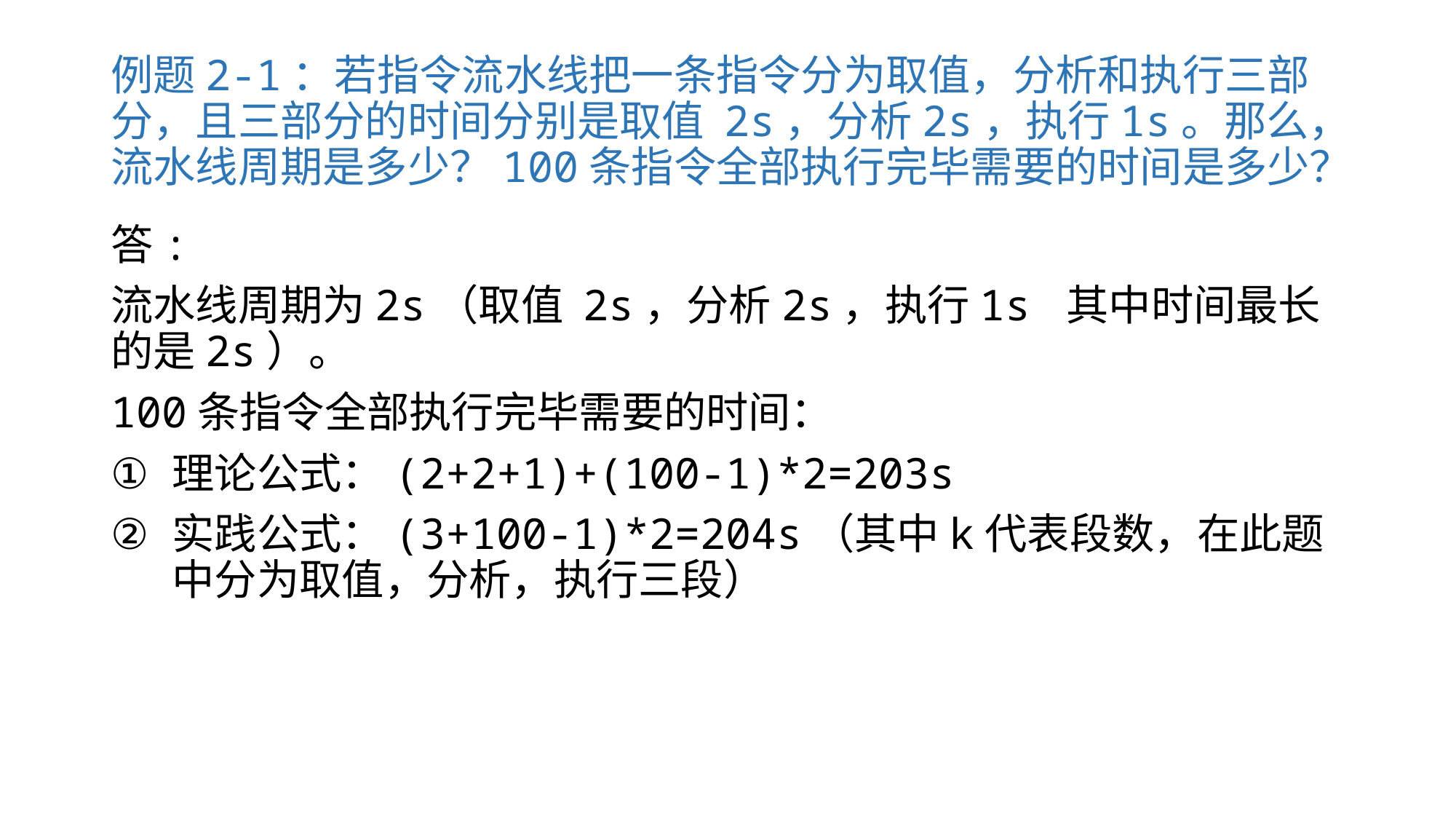

# 例题2-1：若指令流水线把一条指令分为取值，分析和执行三部分，且三部分的时间分别是取值 2s，分析2s，执行1s。那么，流水线周期是多少？100条指令全部执行完毕需要的时间是多少？
答:
流水线周期为2s（取值 2s，分析2s，执行1s 其中时间最长的是2s）。
100条指令全部执行完毕需要的时间：
理论公式：(2+2+1)+(100-1)*2=203s
实践公式：(3+100-1)*2=204s（其中k代表段数，在此题中分为取值，分析，执行三段）